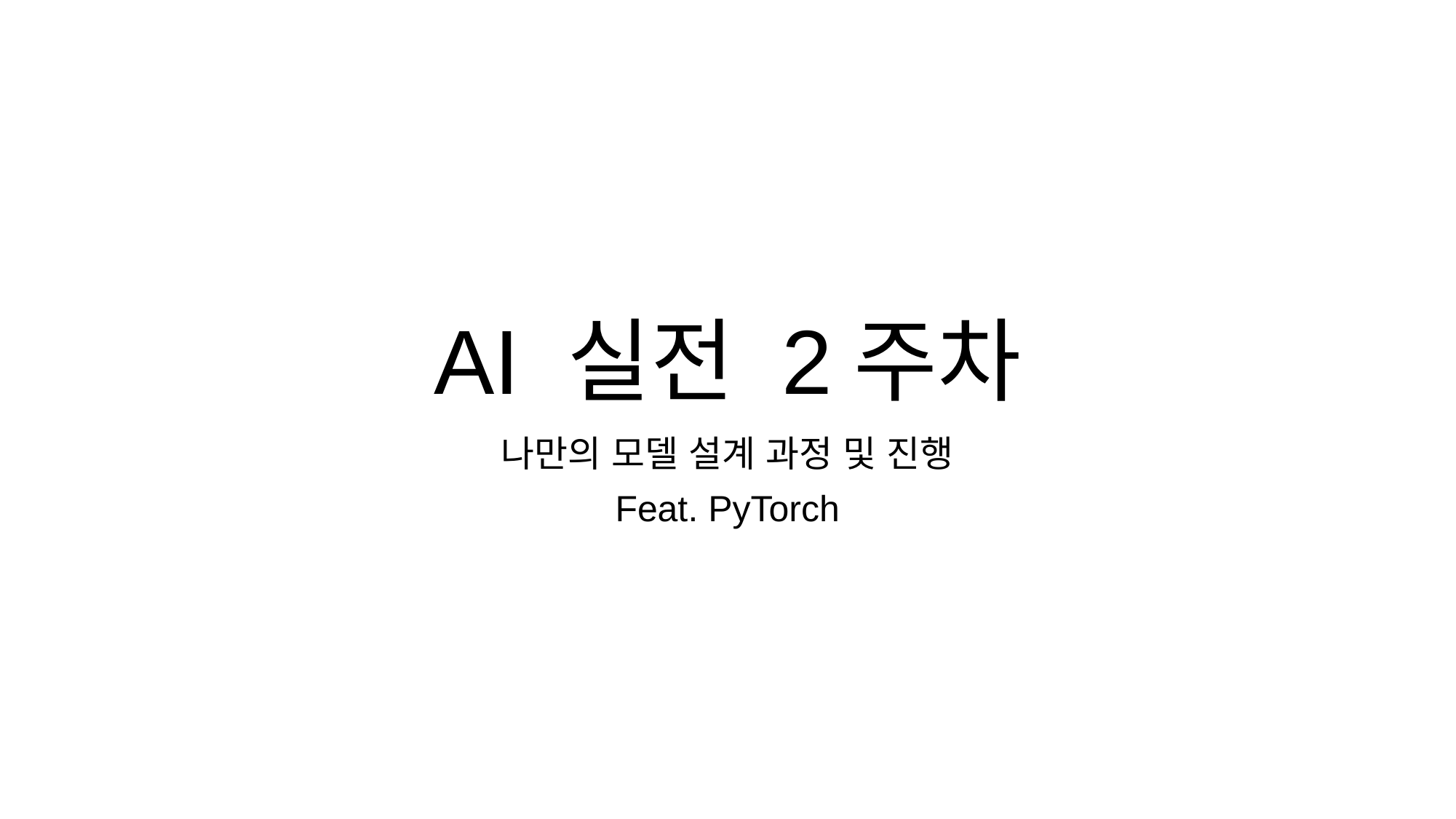

# AI 실전 2주차
나만의 모델 설계 과정 및 진행
Feat. PyTorch